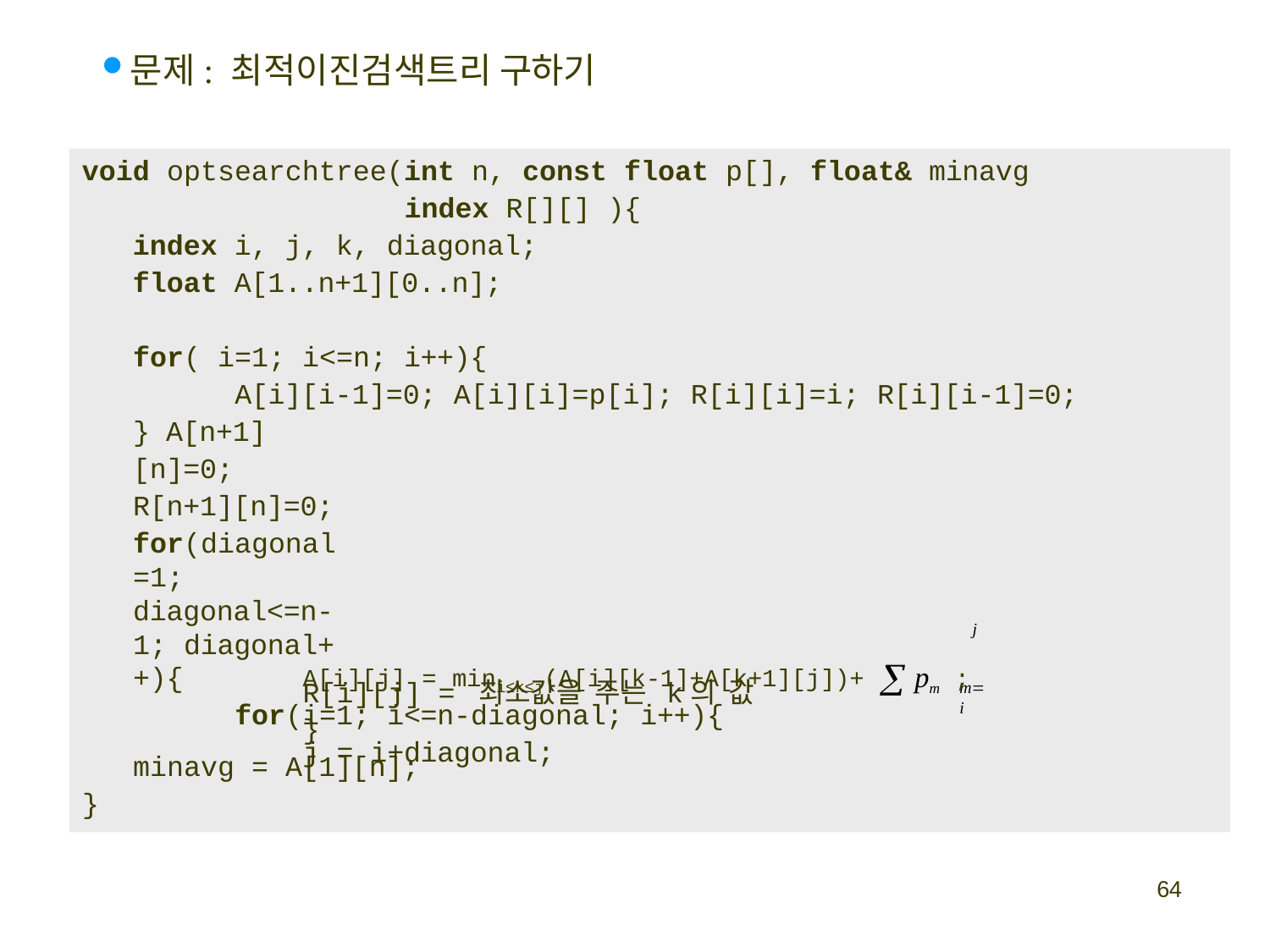

문제: 최적이진검색트리 구하기
void optsearchtree(int n, const float p[], float& minavg
index R[][] ){
index i, j, k, diagonal;
float A[1..n+1][0..n];

for( i=1; i<=n; i++){
A[i][i-1]=0; A[i][i]=p[i]; R[i][i]=i; R[i][i-1]=0;
} A[n+1][n]=0;
R[n+1][n]=0;
for(diagonal=1; diagonal<=n-1; diagonal++){
for(i=1; i<=n-diagonal; i++){ j = i+diagonal;
j
A[i][j] = mini≤k≤j(A[i][k-1]+A[k+1][j])+ ∑ pm  ;
R[i][j] = 최소값을 주는 k의 값
}
minavg = A[1][n];
m=i
}
64